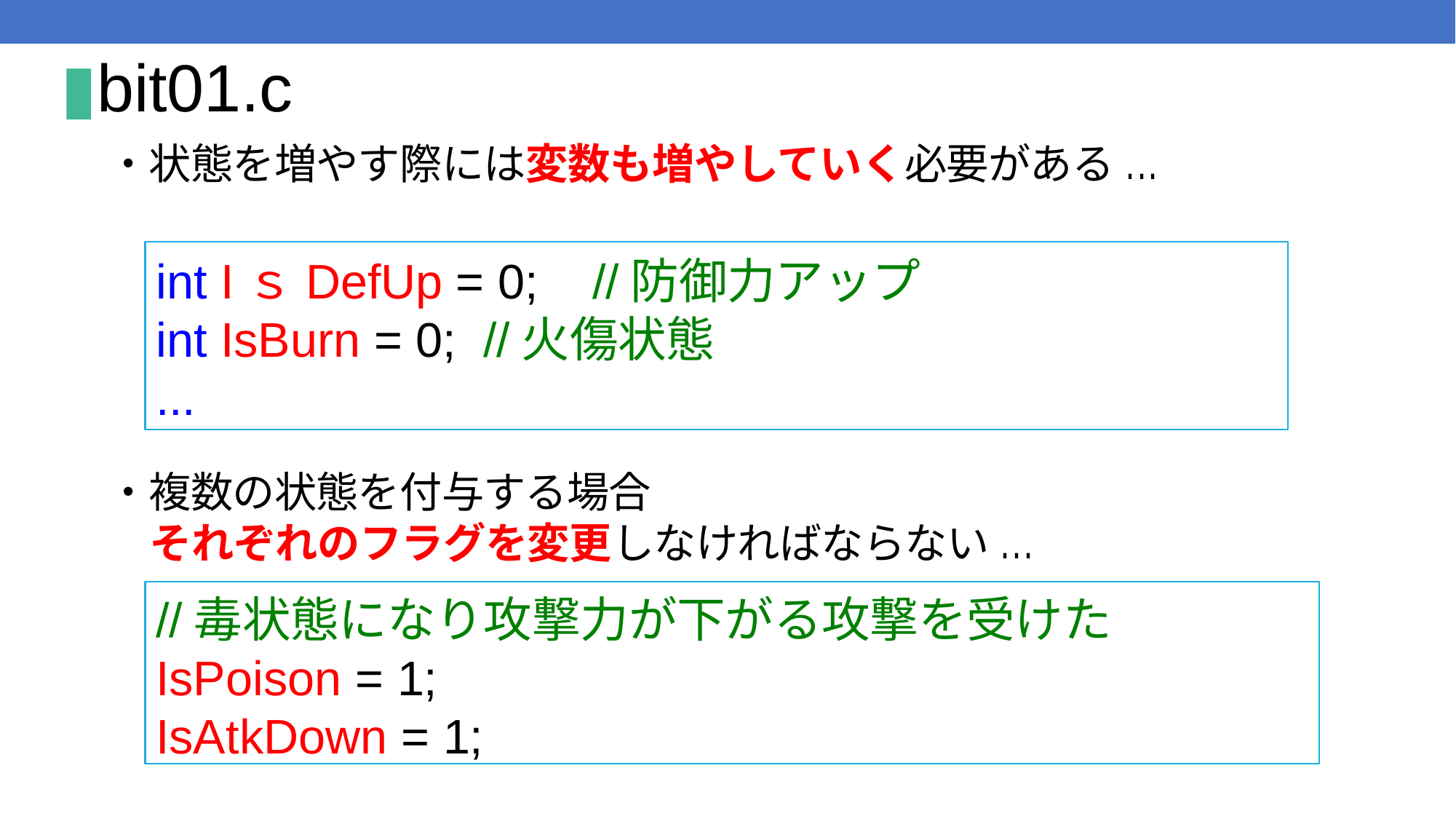

# ▮bit01.c
・状態を増やす際には変数も増やしていく必要がある...

int IｓDefUp = 0; 	//防御力アップ
int IsBurn = 0; 		//火傷状態
...
・複数の状態を付与する場合
それぞれのフラグを変更しなければならない...

//毒状態になり攻撃力が下がる攻撃を受けた IsPoison = 1;
IsAtkDown = 1;